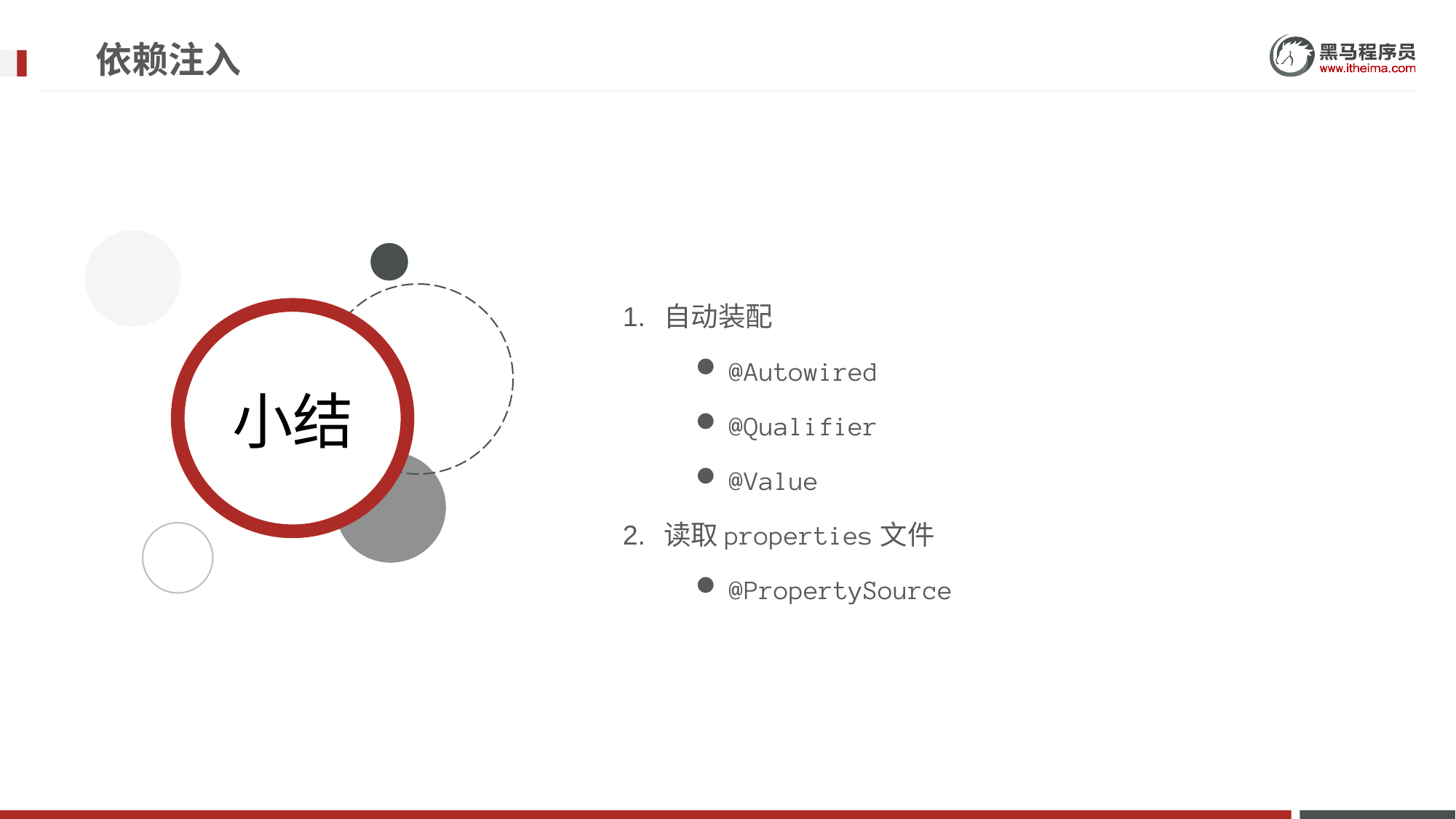

# 依赖注入
自动装配
@Autowired
@Qualifier
@Value
读取properties文件
@PropertySource